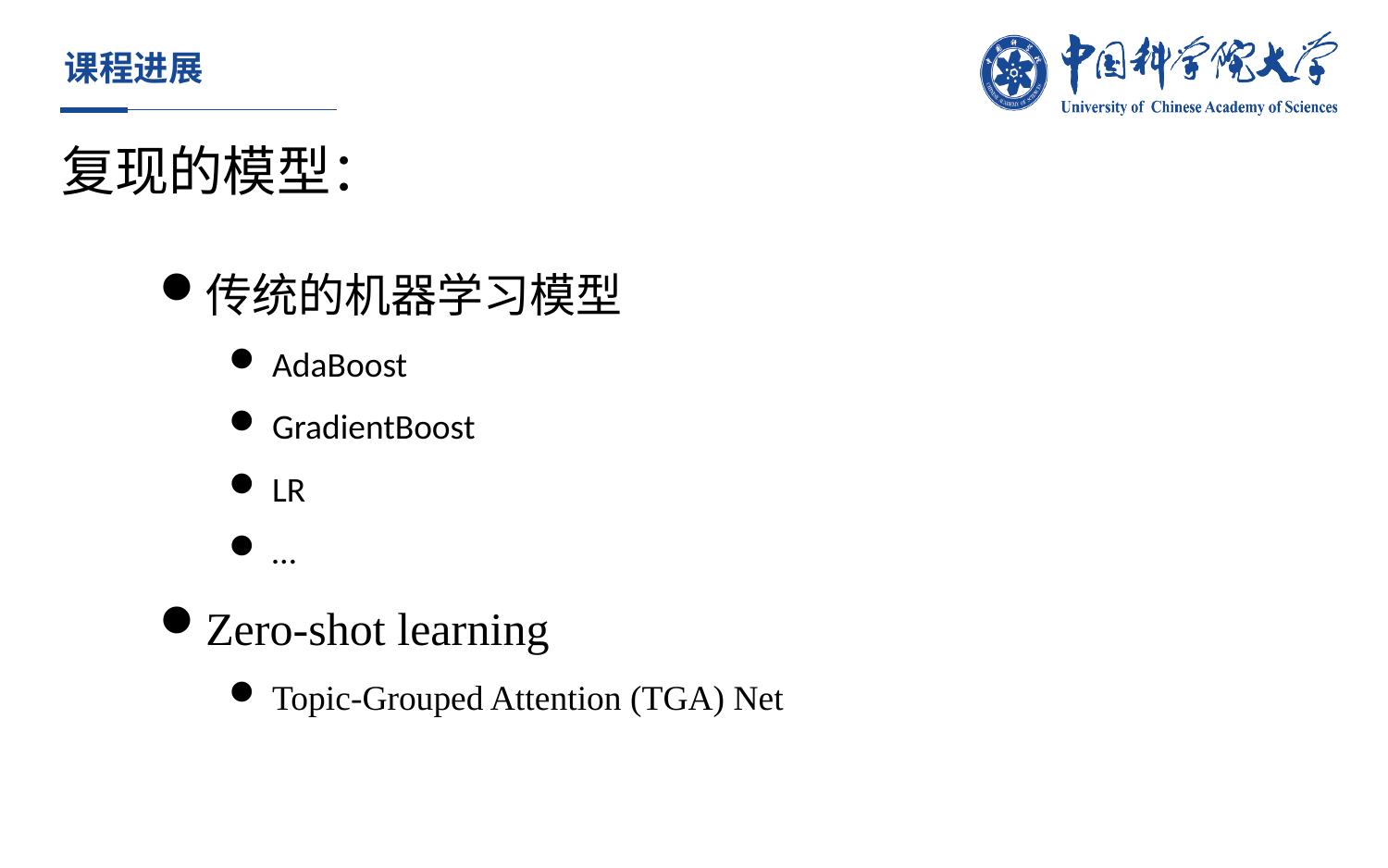

# 课程进展
复现的模型：
传统的机器学习模型
AdaBoost
GradientBoost
LR
…
Zero-shot learning
Topic-Grouped Attention (TGA) Net